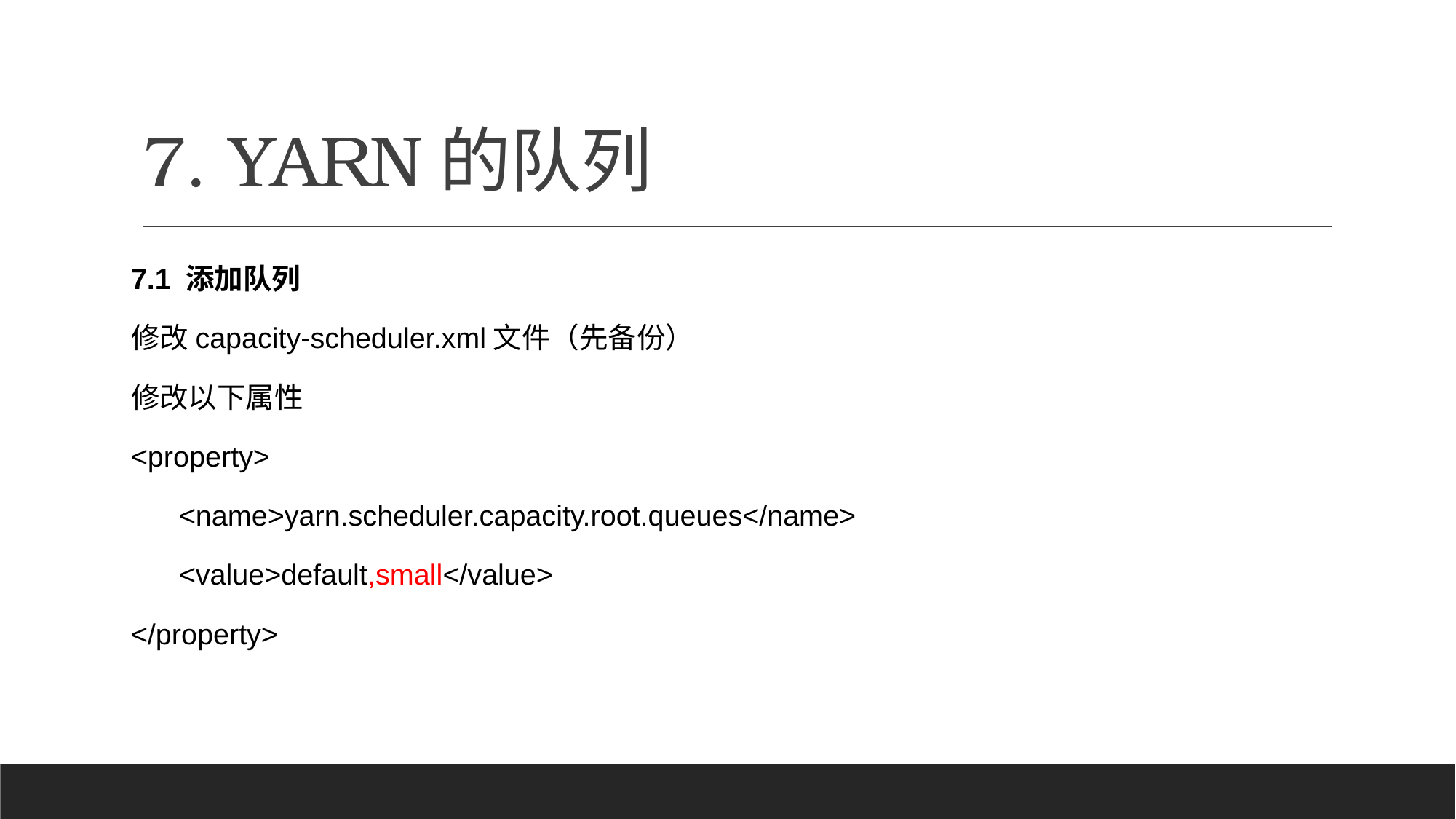

# 7. YARN的队列
7.1 添加队列
修改capacity-scheduler.xml文件（先备份）
修改以下属性
<property>
      <name>yarn.scheduler.capacity.root.queues</name>
      <value>default,small</value>
</property>